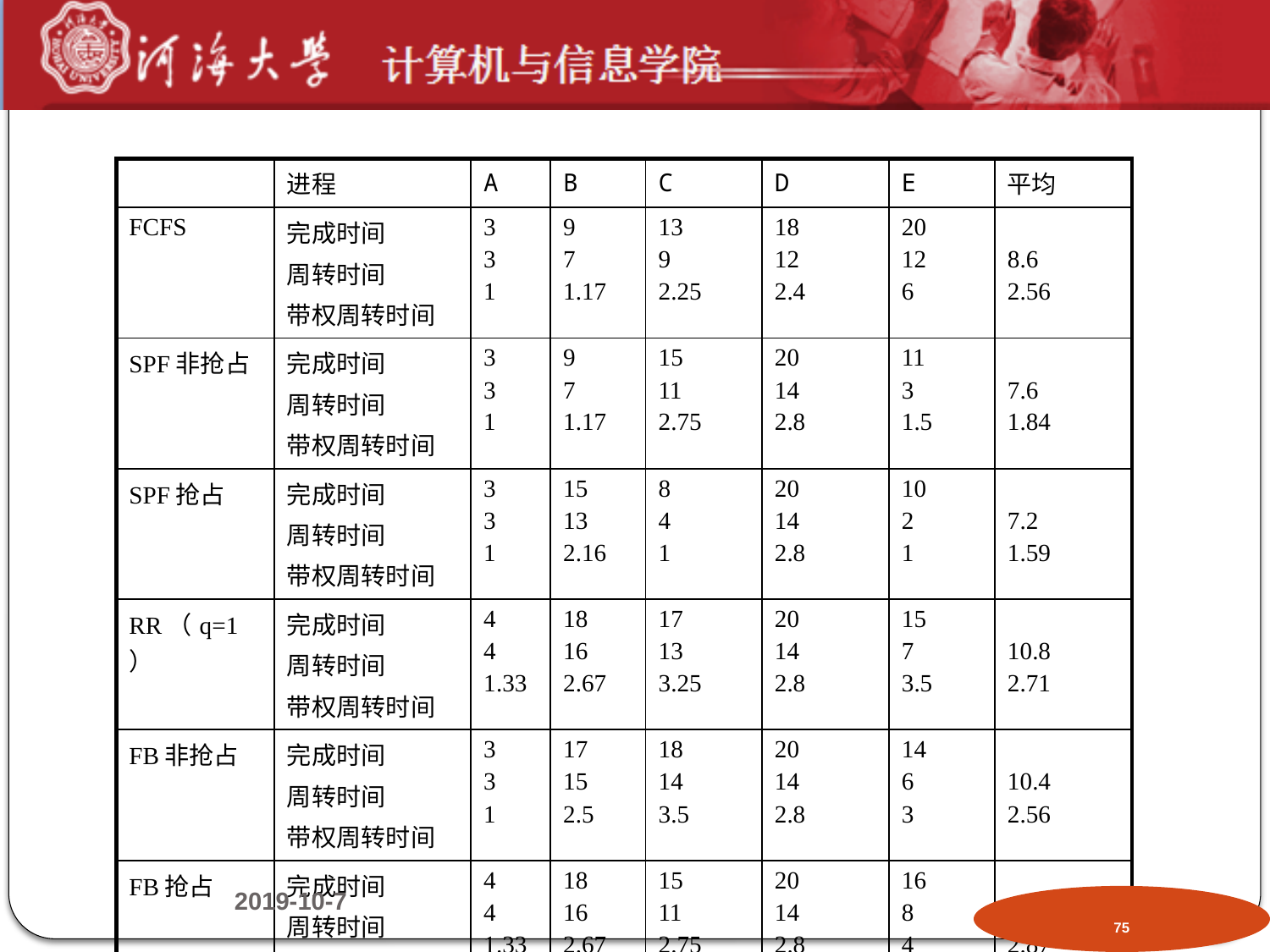

|  | 进程 | A | B | C | D | E | 平均 |
| --- | --- | --- | --- | --- | --- | --- | --- |
| FCFS | 完成时间 周转时间 带权周转时间 | 3 3 1 | 9 7 1.17 | 13 9 2.25 | 18 12 2.4 | 20 12 6 | 8.6 2.56 |
| SPF非抢占 | 完成时间 周转时间 带权周转时间 | 3 3 1 | 9 7 1.17 | 15 11 2.75 | 20 14 2.8 | 11 3 1.5 | 7.6 1.84 |
| SPF抢占 | 完成时间 周转时间 带权周转时间 | 3 3 1 | 15 13 2.16 | 8 4 1 | 20 14 2.8 | 10 2 1 | 7.2 1.59 |
| RR（q=1） | 完成时间 周转时间 带权周转时间 | 4 4 1.33 | 18 16 2.67 | 17 13 3.25 | 20 14 2.8 | 15 7 3.5 | 10.8 2.71 |
| FB非抢占 | 完成时间 周转时间 带权周转时间 | 3 3 1 | 17 15 2.5 | 18 14 3.5 | 20 14 2.8 | 14 6 3 | 10.4 2.56 |
| FB抢占 | 完成时间 周转时间 带权周转时间 | 4 4 1.33 | 18 16 2.67 | 15 11 2.75 | 20 14 2.8 | 16 8 4 | 10.6 2.87 |
2019-10-7
75